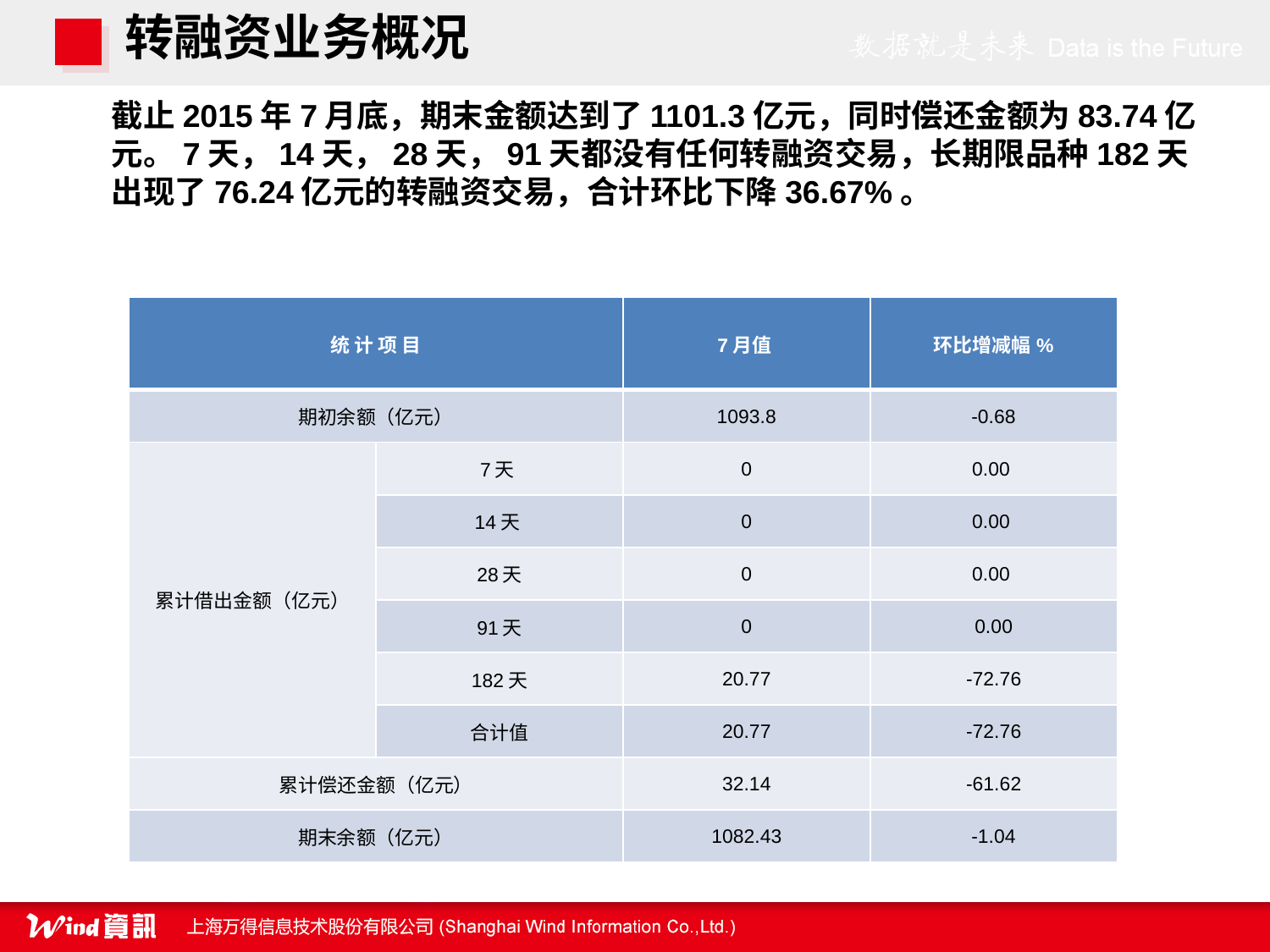

转融资业务概况

截止2015年7月底，期末金额达到了1101.3亿元，同时偿还金额为83.74亿元。7天，14天，28天，91天都没有任何转融资交易，长期限品种182天出现了76.24亿元的转融资交易，合计环比下降36.67%。
| 统 计 项 目 |  | 7月值 | 环比增减幅% |
| --- | --- | --- | --- |
| 期初余额（亿元） |  | 1093.8 | -0.68 |
| 累计借出金额（亿元） | 7天 | 0 | 0.00 |
|  | 14天 | 0 | 0.00 |
|  | 28天 | 0 | 0.00 |
|  | 91天 | 0 | 0.00 |
|  | 182天 | 20.77 | -72.76 |
|  | 合计值 | 20.77 | -72.76 |
| 累计偿还金额（亿元） |  | 32.14 | -61.62 |
| 期末余额（亿元） |  | 1082.43 | -1.04 |